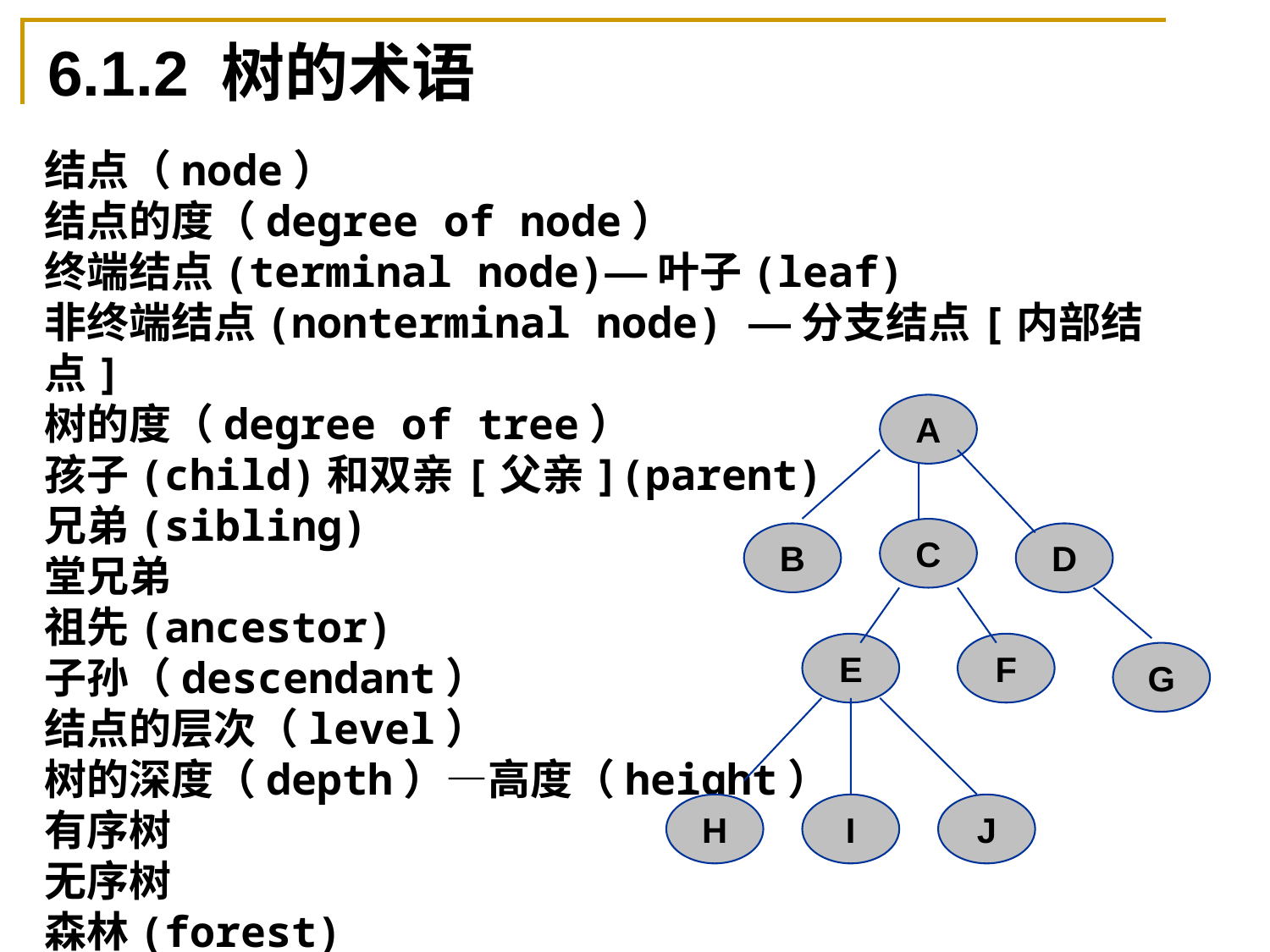

# 6.1.2 树的术语
结点（node）
结点的度（degree of node）
终端结点(terminal node)—叶子(leaf)
非终端结点(nonterminal node) —分支结点[内部结点]
树的度（degree of tree）
孩子(child)和双亲[父亲](parent)
兄弟(sibling)
堂兄弟
祖先(ancestor)
子孙（descendant）
结点的层次（level）
树的深度（depth）—高度（height）
有序树
无序树
森林(forest)
A

C
B
D

E
F
G

H
I
J